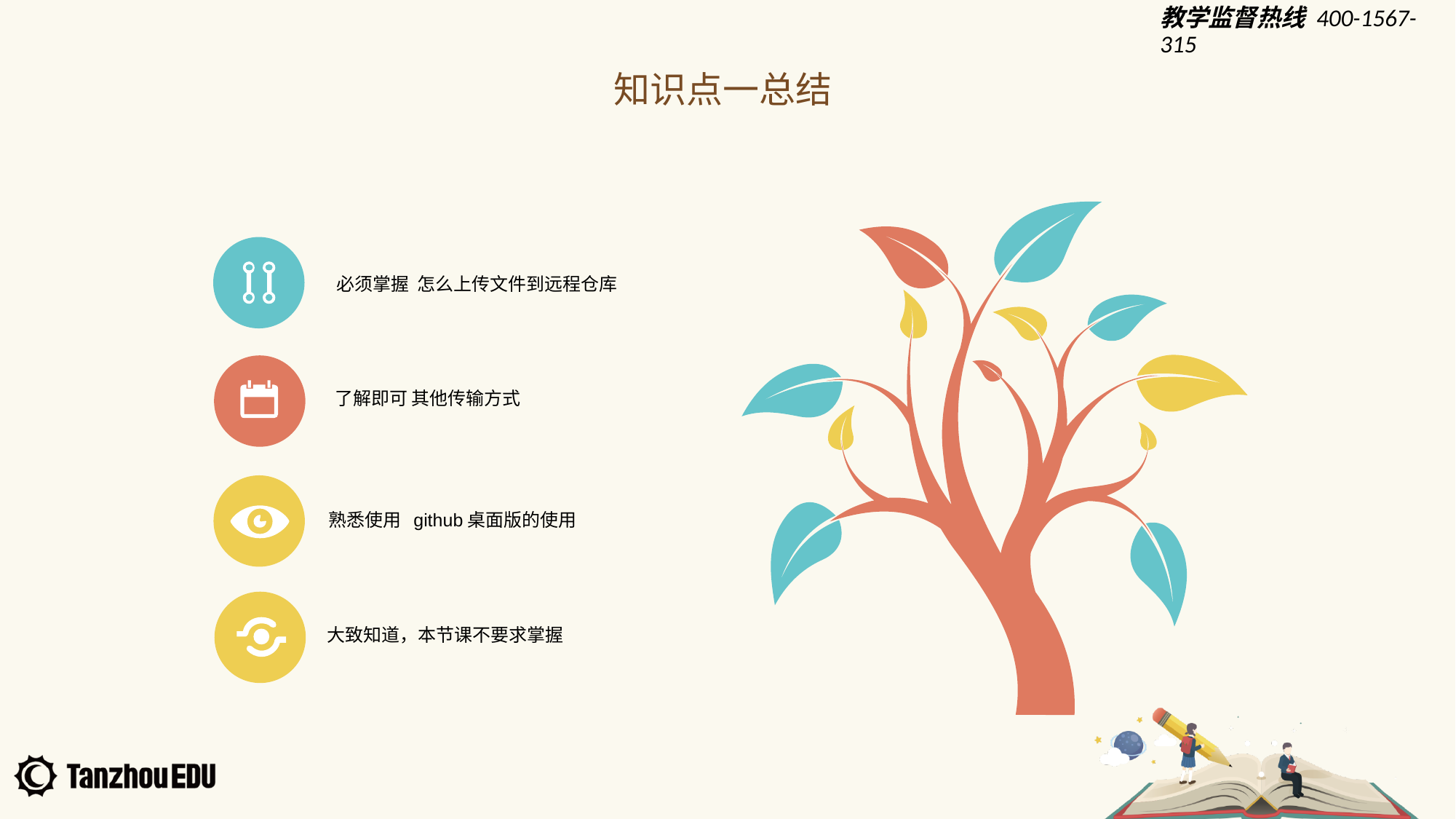

知识点一总结

必须掌握  怎么上传文件到远程仓库

了解即可 其他传输方式

熟悉使用  github桌面版的使用

大致知道，本节课不要求掌握